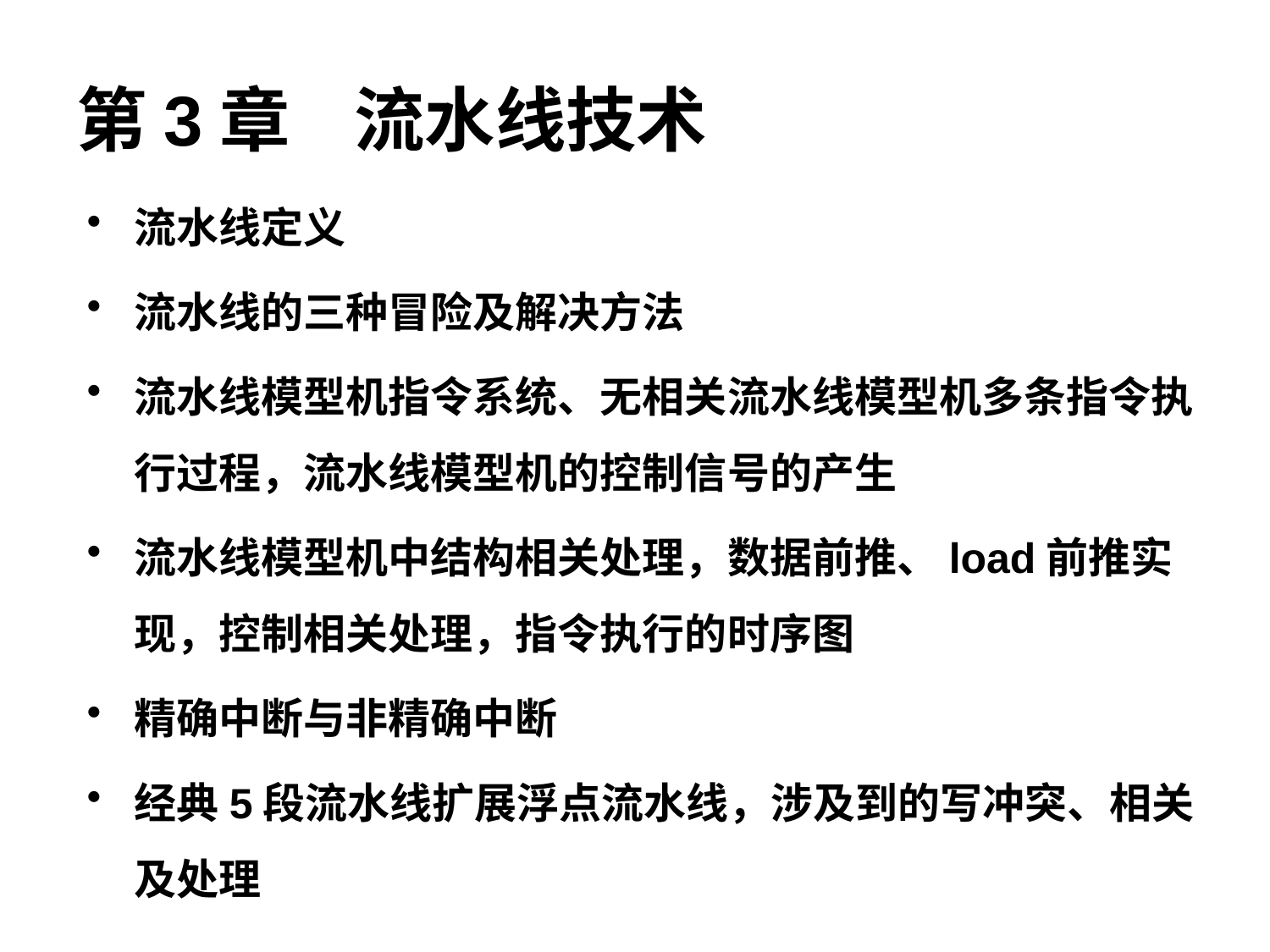

# 第3章    流水线技术
流水线定义
流水线的三种冒险及解决方法
流水线模型机指令系统、无相关流水线模型机多条指令执行过程，流水线模型机的控制信号的产生
流水线模型机中结构相关处理，数据前推、load前推实现，控制相关处理，指令执行的时序图
精确中断与非精确中断
经典5段流水线扩展浮点流水线，涉及到的写冲突、相关及处理
3